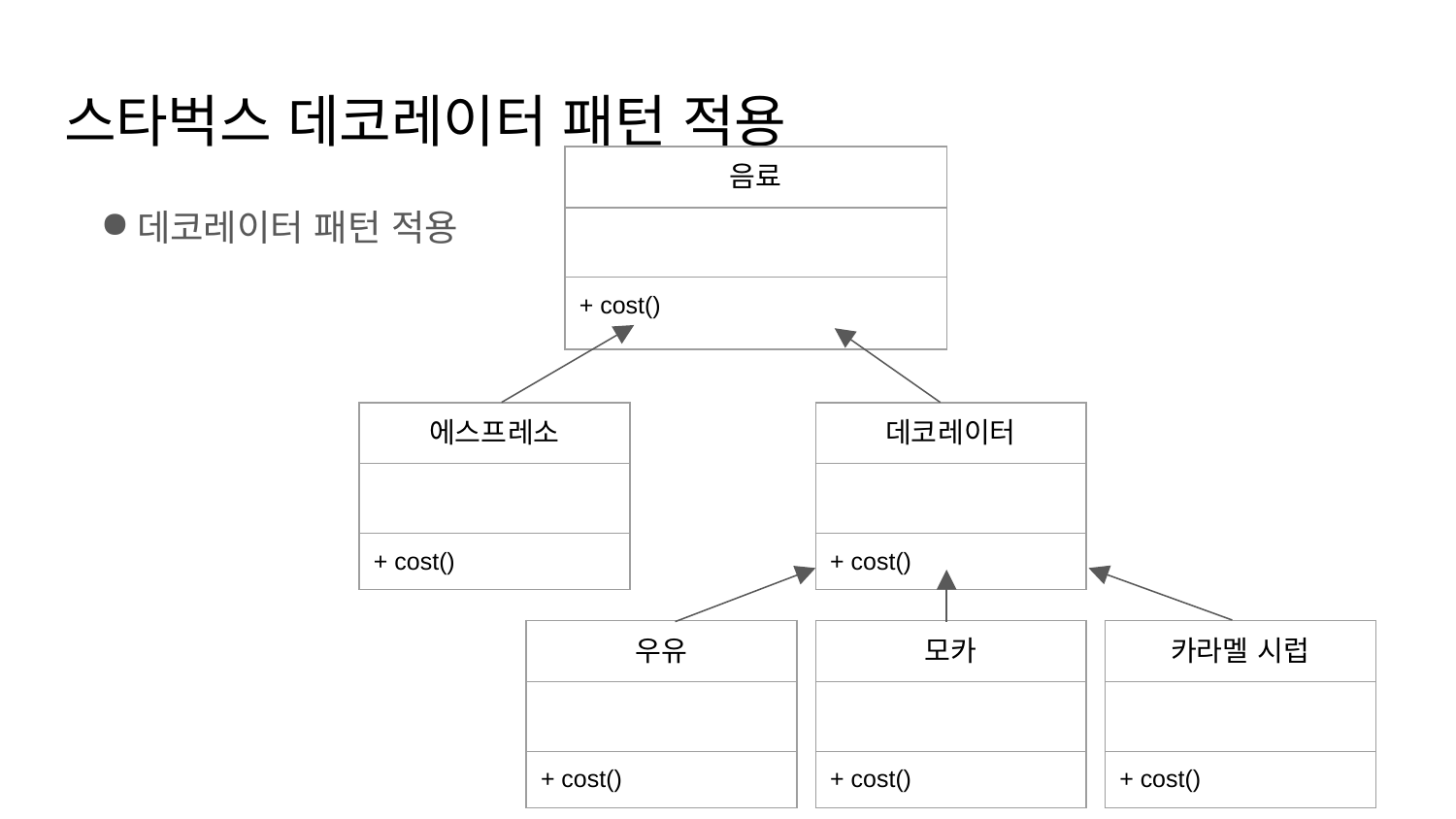

# 스타벅스 데코레이터 패턴 적용
| 음료 |
| --- |
|  |
| + cost() |
데코레이터 패턴 적용
| 에스프레소 |
| --- |
|  |
| + cost() |
| 데코레이터 |
| --- |
|  |
| + cost() |
| 우유 |
| --- |
|  |
| + cost() |
| 모카 |
| --- |
|  |
| + cost() |
| 카라멜 시럽 |
| --- |
|  |
| + cost() |